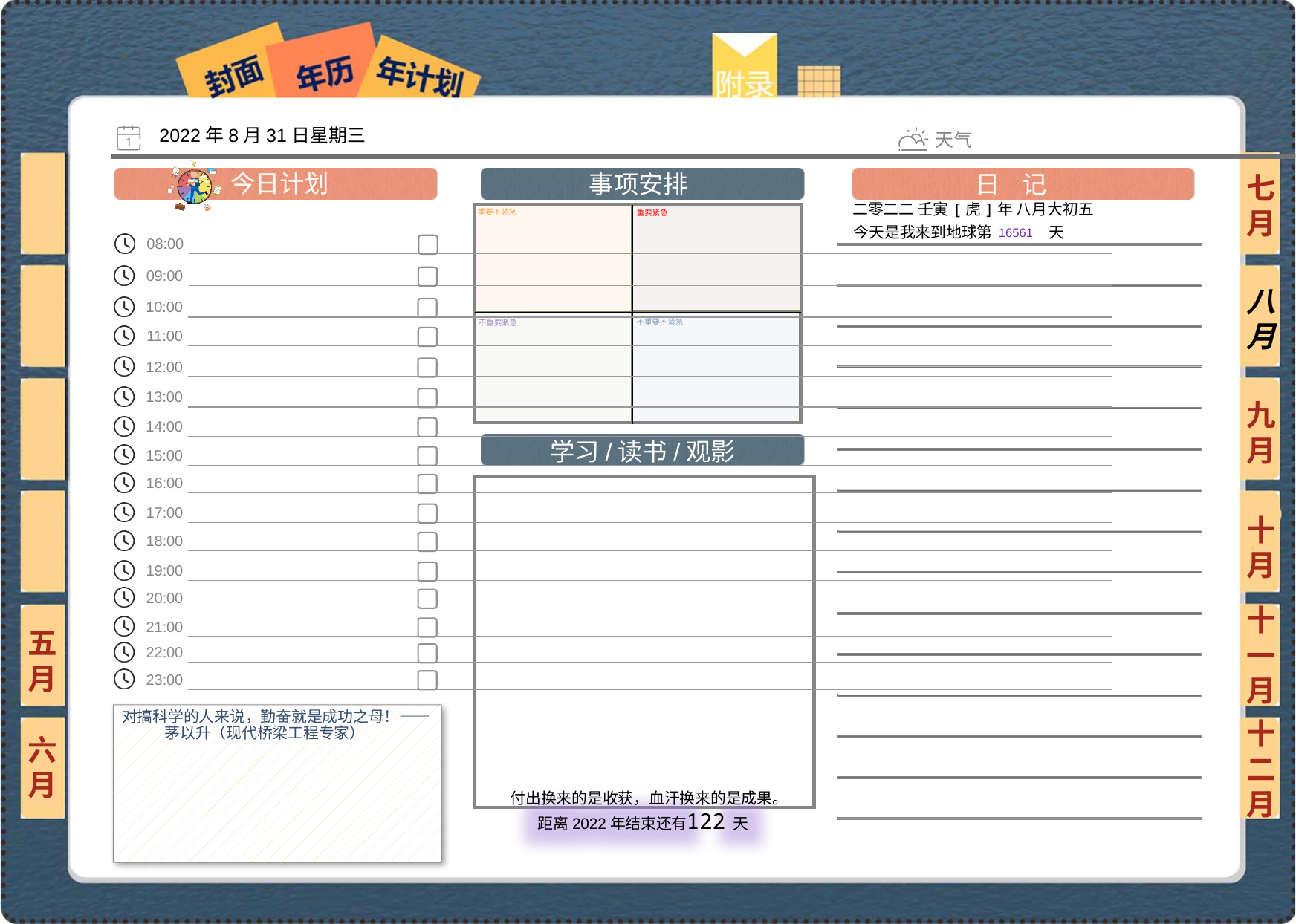

2022年8月31日星期三
七月
二零二二 壬寅[虎]年 八月大初五
16561
八月
九月
十月
十一月
五月
对搞科学的人来说，勤奋就是成功之母！——茅以升（现代桥梁工程专家）

六月
十二月
122
 付出换来的是收获，血汗换来的是成果。